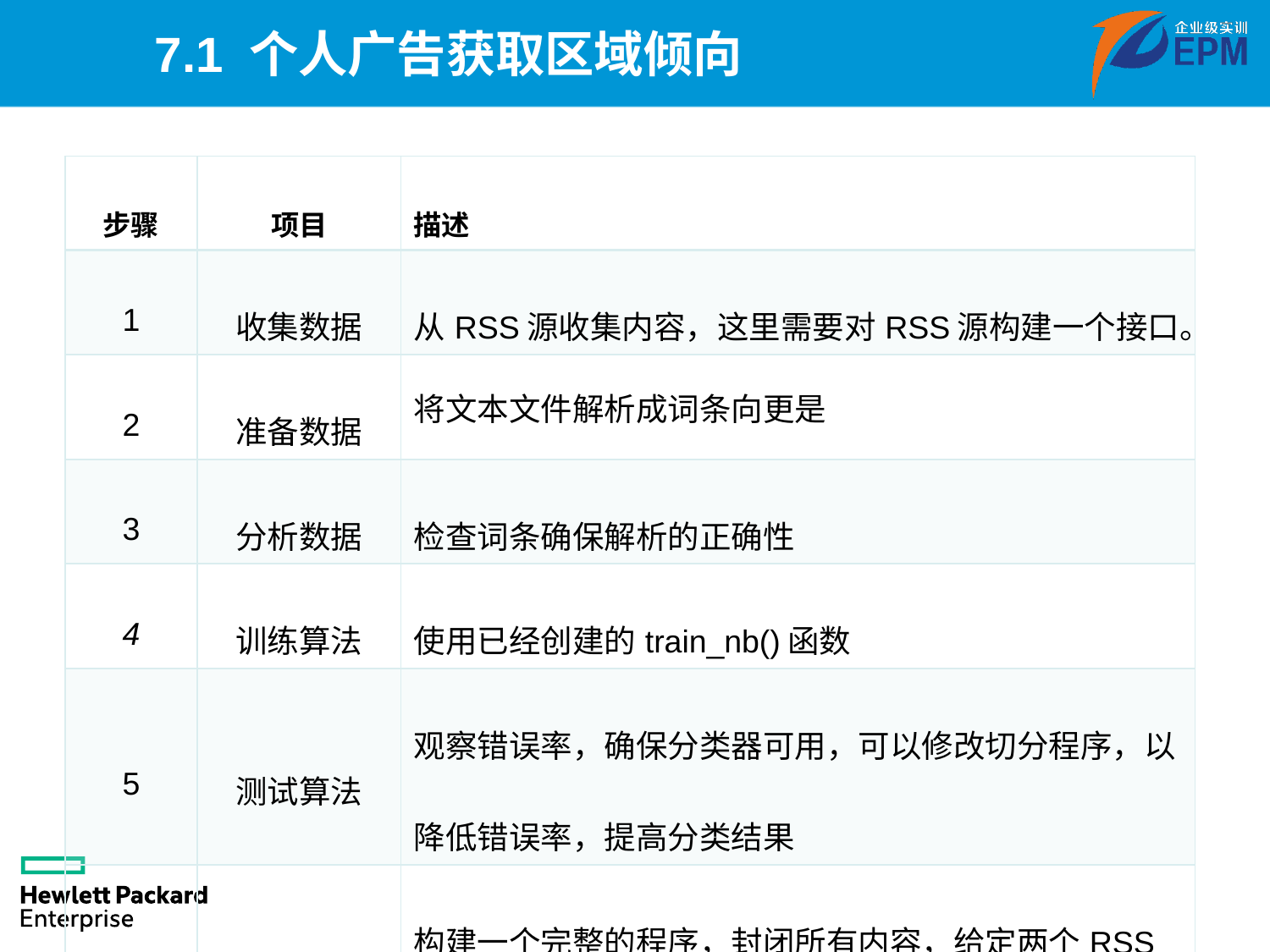

# 7.1 个人广告获取区域倾向
| 步骤 | 项目 | 描述 |
| --- | --- | --- |
| 1 | 收集数据 | 从RSS源收集内容，这里需要对RSS源构建一个接口。 |
| 2 | 准备数据 | 将文本文件解析成词条向更是 |
| 3 | 分析数据 | 检查词条确保解析的正确性 |
| 4 | 训练算法 | 使用已经创建的train\_nb()函数 |
| 5 | 测试算法 | 观察错误率，确保分类器可用，可以修改切分程序，以降低错误率，提高分类结果 |
| 6 | 应用算法 | 构建一个完整的程序，封闭所有内容，给定两个RSS源，该程序会显示常用的公共词 |